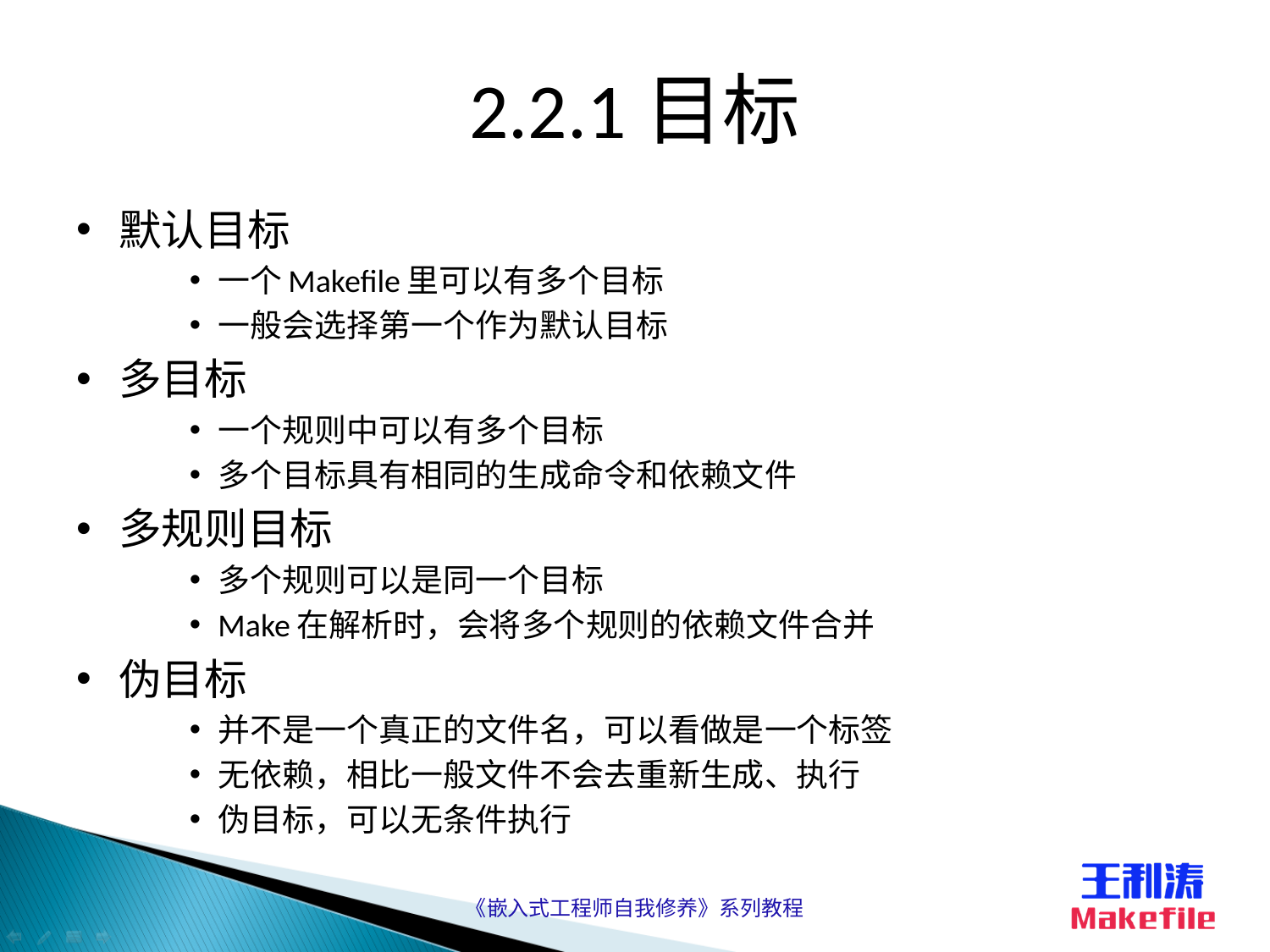

# 2.2.1目标
默认目标
一个Makefile里可以有多个目标
一般会选择第一个作为默认目标
多目标
一个规则中可以有多个目标
多个目标具有相同的生成命令和依赖文件
多规则目标
多个规则可以是同一个目标
Make在解析时，会将多个规则的依赖文件合并
伪目标
并不是一个真正的文件名，可以看做是一个标签
无依赖，相比一般文件不会去重新生成、执行
伪目标，可以无条件执行

《嵌入式工程师自我修养》系列教程